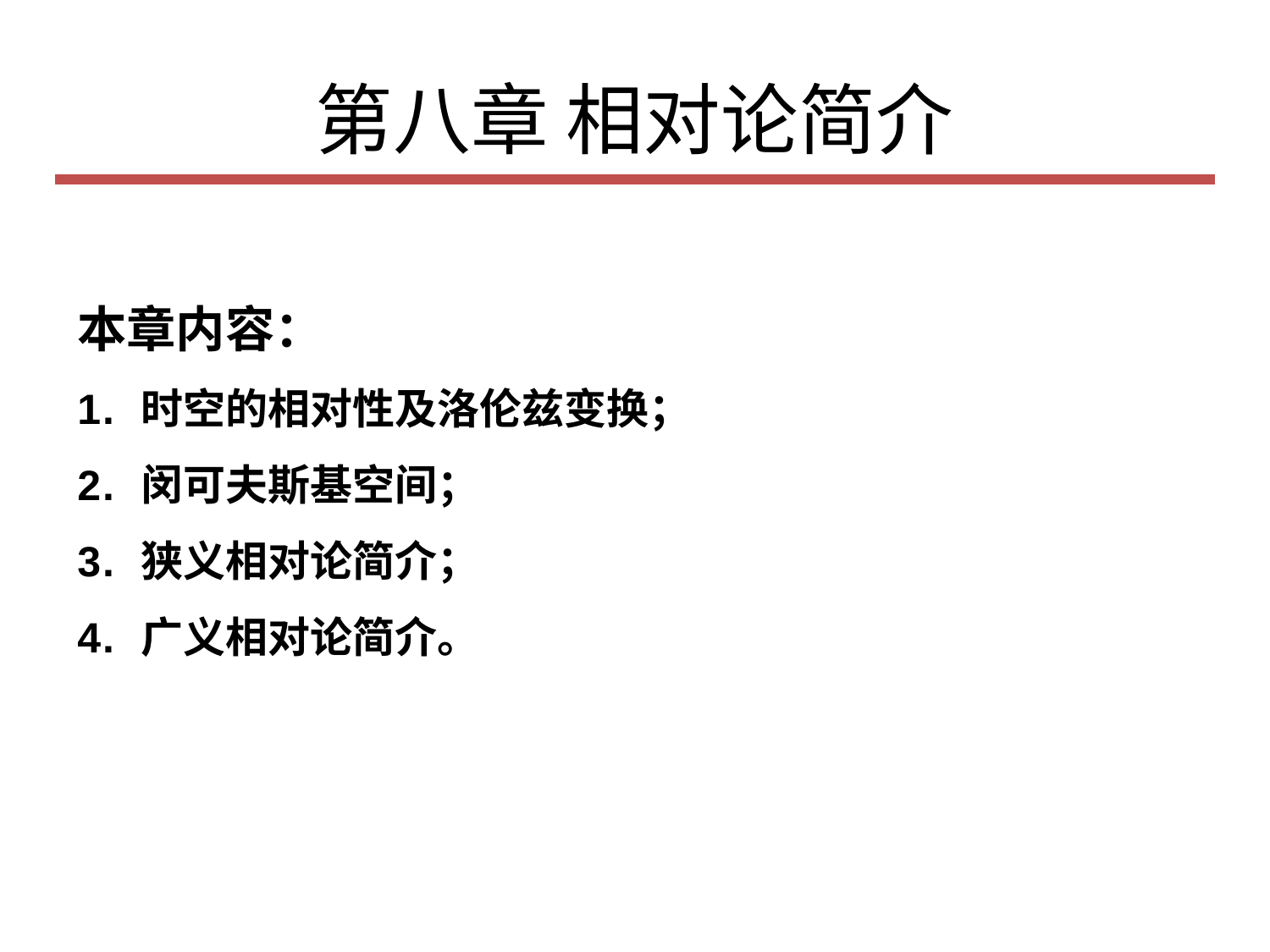

# 第八章 相对论简介
本章内容：
时空的相对性及洛伦兹变换；
闵可夫斯基空间；
狭义相对论简介；
广义相对论简介。